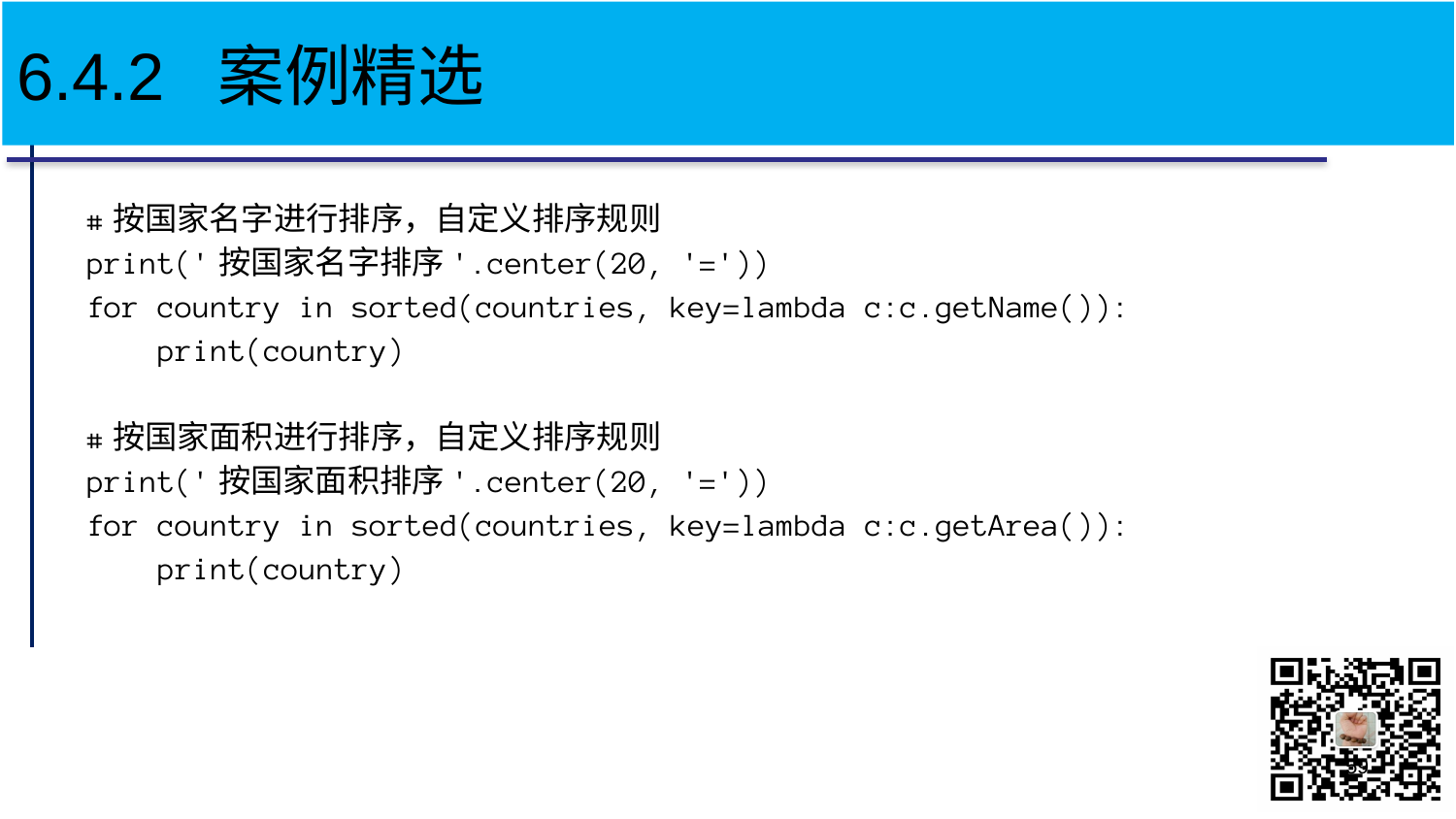

# 6.4.2  案例精选
#按国家名字进行排序，自定义排序规则
print('按国家名字排序'.center(20, '='))
for country in sorted(countries, key=lambda c:c.getName()):
    print(country)

#按国家面积进行排序，自定义排序规则
print('按国家面积排序'.center(20, '='))
for country in sorted(countries, key=lambda c:c.getArea()):
    print(country)
59